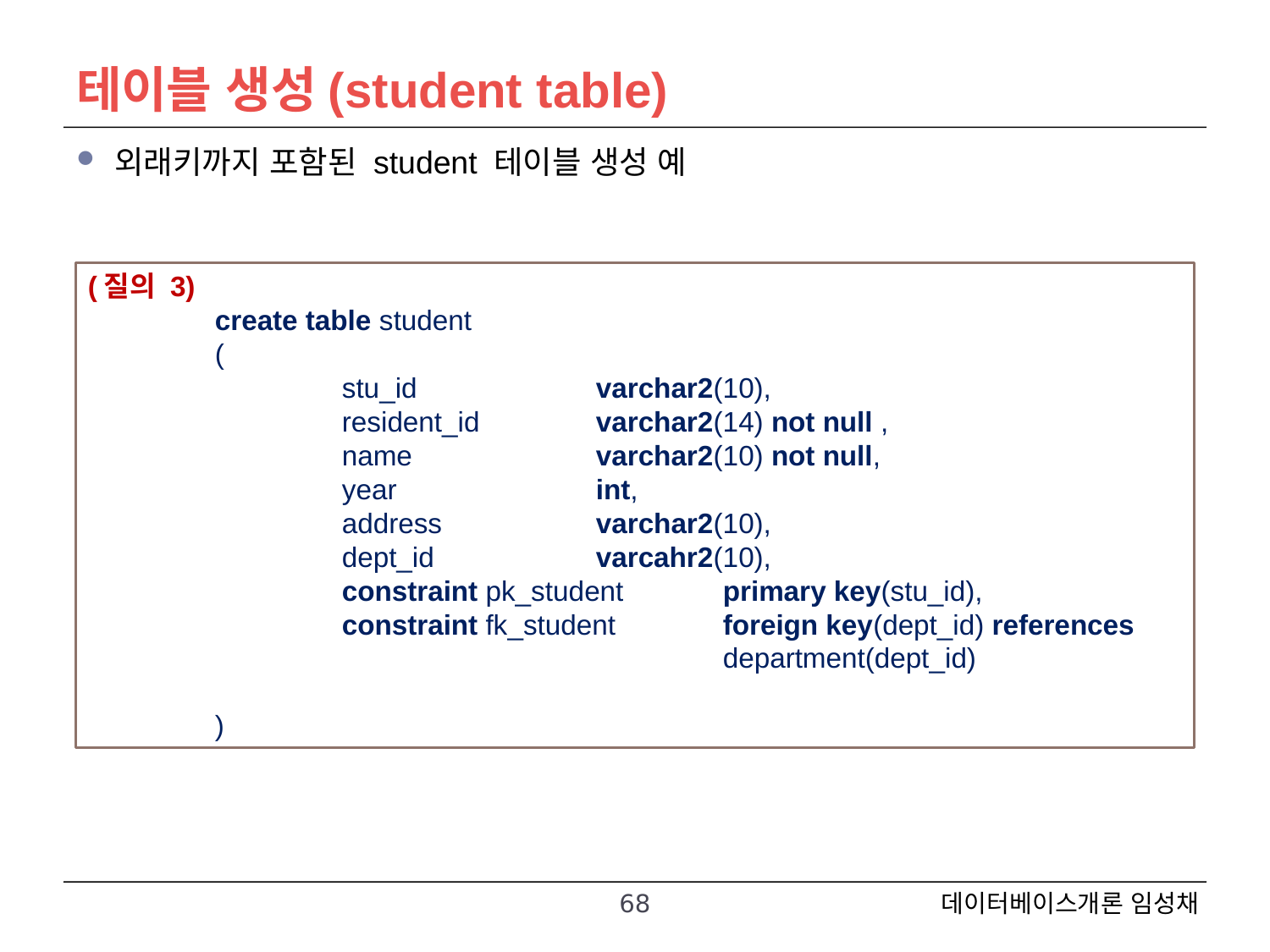

# 테이블 생성(student table)
외래키까지 포함된 student 테이블 생성 예
(질의 3)
	create table student
	(
		stu_id 		varchar2(10),
		resident_id 	varchar2(14) not null ,
		name 		varchar2(10) not null,
		year 		int,
		address 		varchar2(10),
		dept_id 		varcahr2(10),
		constraint pk_student 	primary key(stu_id),
		constraint fk_student 	foreign key(dept_id) references
					department(dept_id)

	)
68
데이터베이스개론 임성채